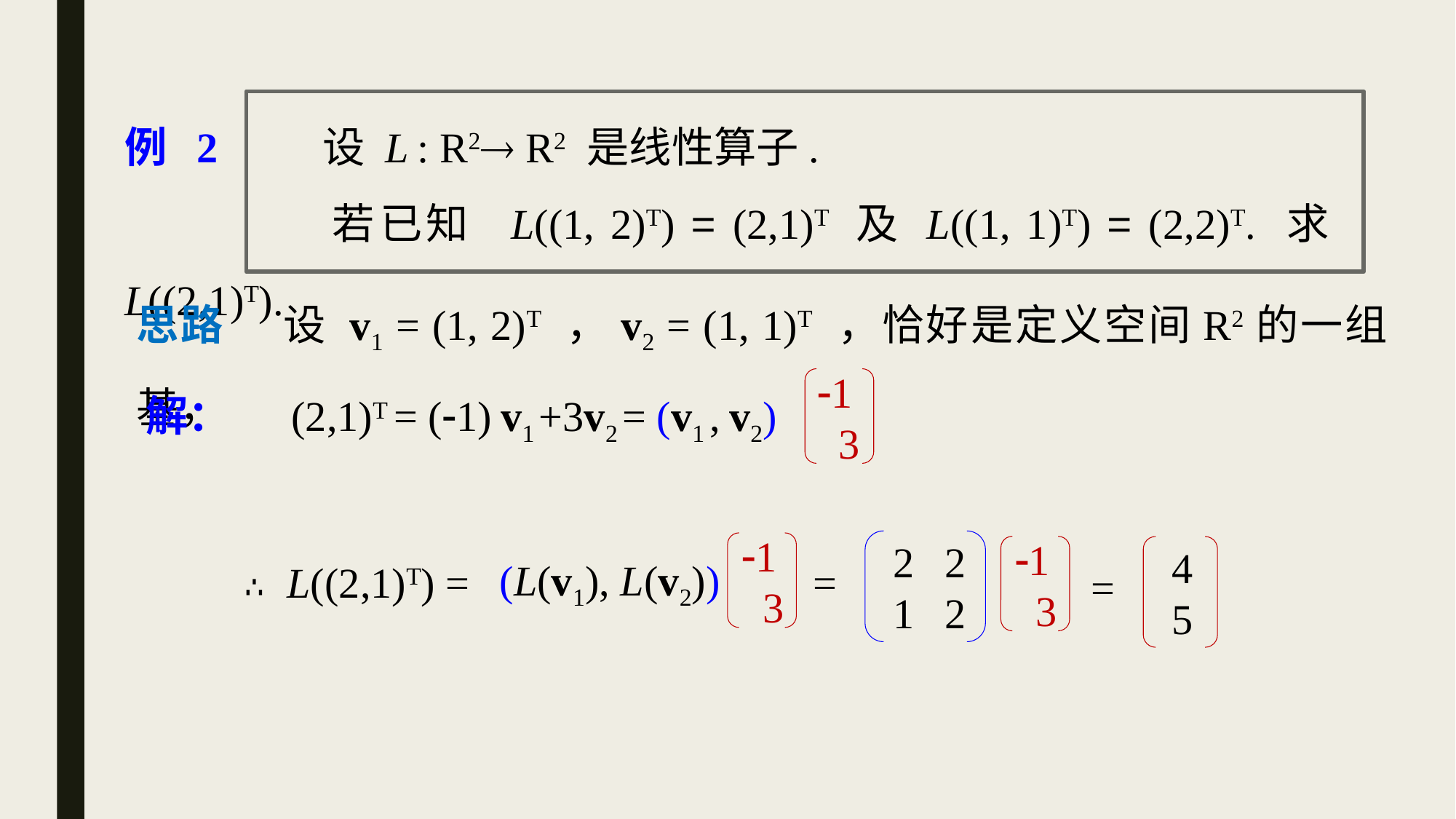

例  2         设 L : R2→ R2 是线性算子.
             若已知  L((1, 2)T) = (2,1)T 及 L((1, 1)T) = (2,2)T. 求  L((2,1)T).

思路     设 v1 = (1, 2)T ，v2 = (1, 1)T ，恰好是定义空间R2的一组基，
−1
  3

解：
(2,1)T = (−1) v1 +3v2 = (v1 , v2)
−1
  3
−1
  3
2
1
2
2

4
5

(L(v1), L(v2))
∴  L((2,1)T) =
=
=